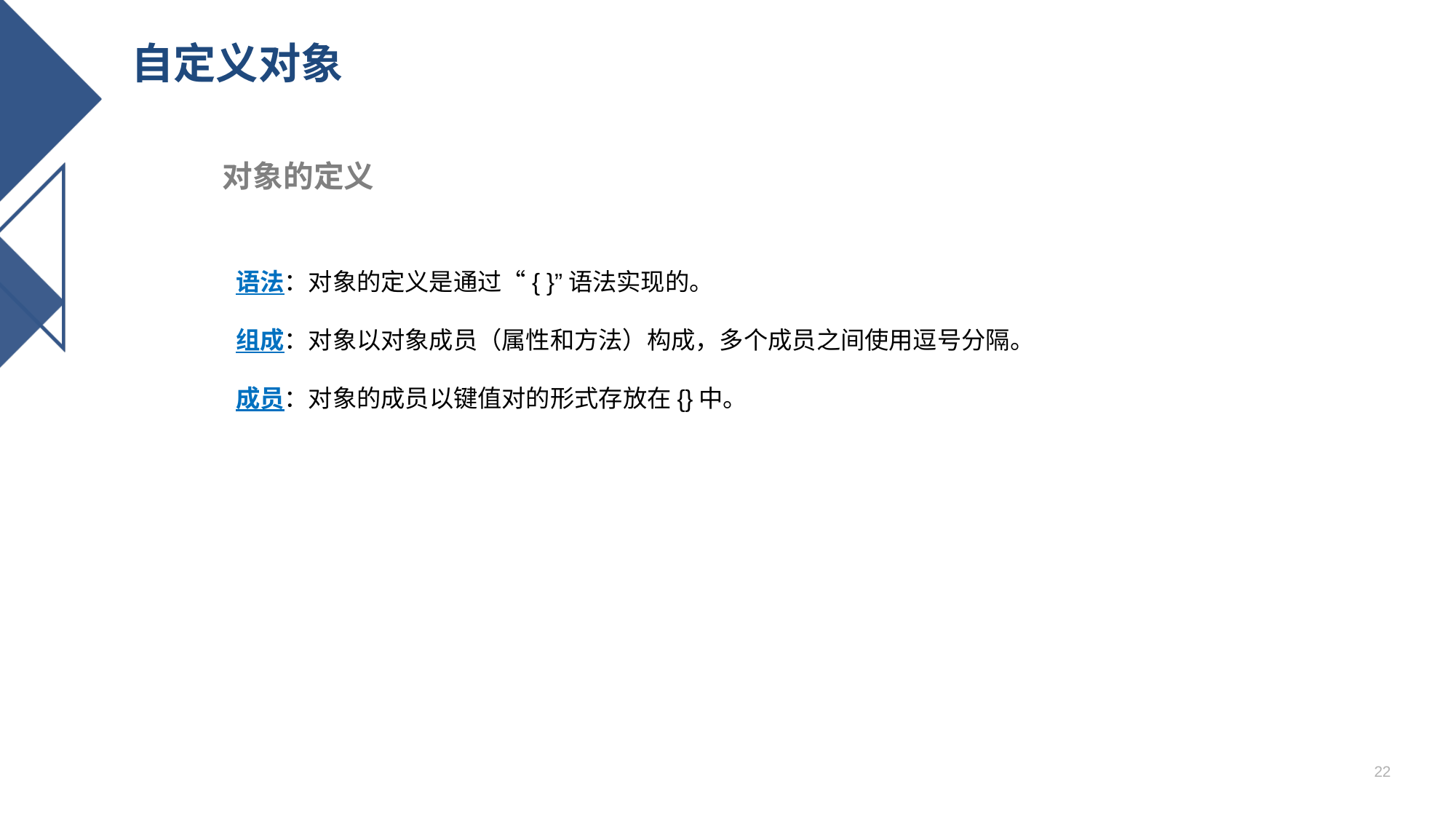

# 自定义对象
对象的定义
语法：对象的定义是通过“{ }”语法实现的。
组成：对象以对象成员（属性和方法）构成，多个成员之间使用逗号分隔。
成员：对象的成员以键值对的形式存放在{}中。
22